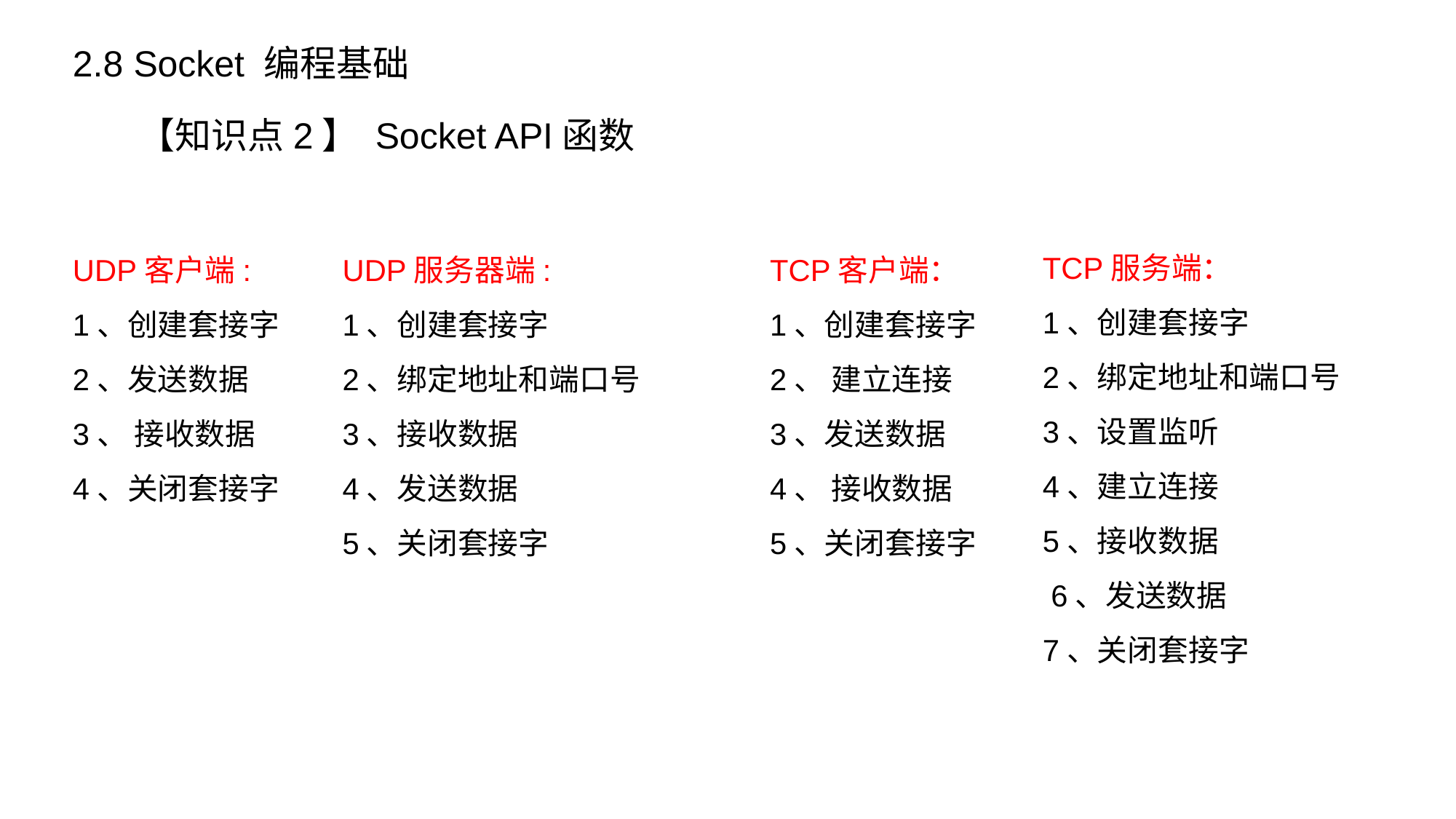

2.8 Socket 编程基础
【知识点2】 Socket API函数
TCP服务端：
1、创建套接字
2、绑定地址和端口号
3、设置监听
4、建立连接
5、接收数据
 6、发送数据
7、关闭套接字
UDP客户端:
1、创建套接字
2、发送数据
3、 接收数据
4、关闭套接字
UDP服务器端:
1、创建套接字
2、绑定地址和端口号
3、接收数据
4、发送数据
5、关闭套接字
TCP客户端：
1、创建套接字
2、 建立连接
3、发送数据
4、 接收数据
5、关闭套接字